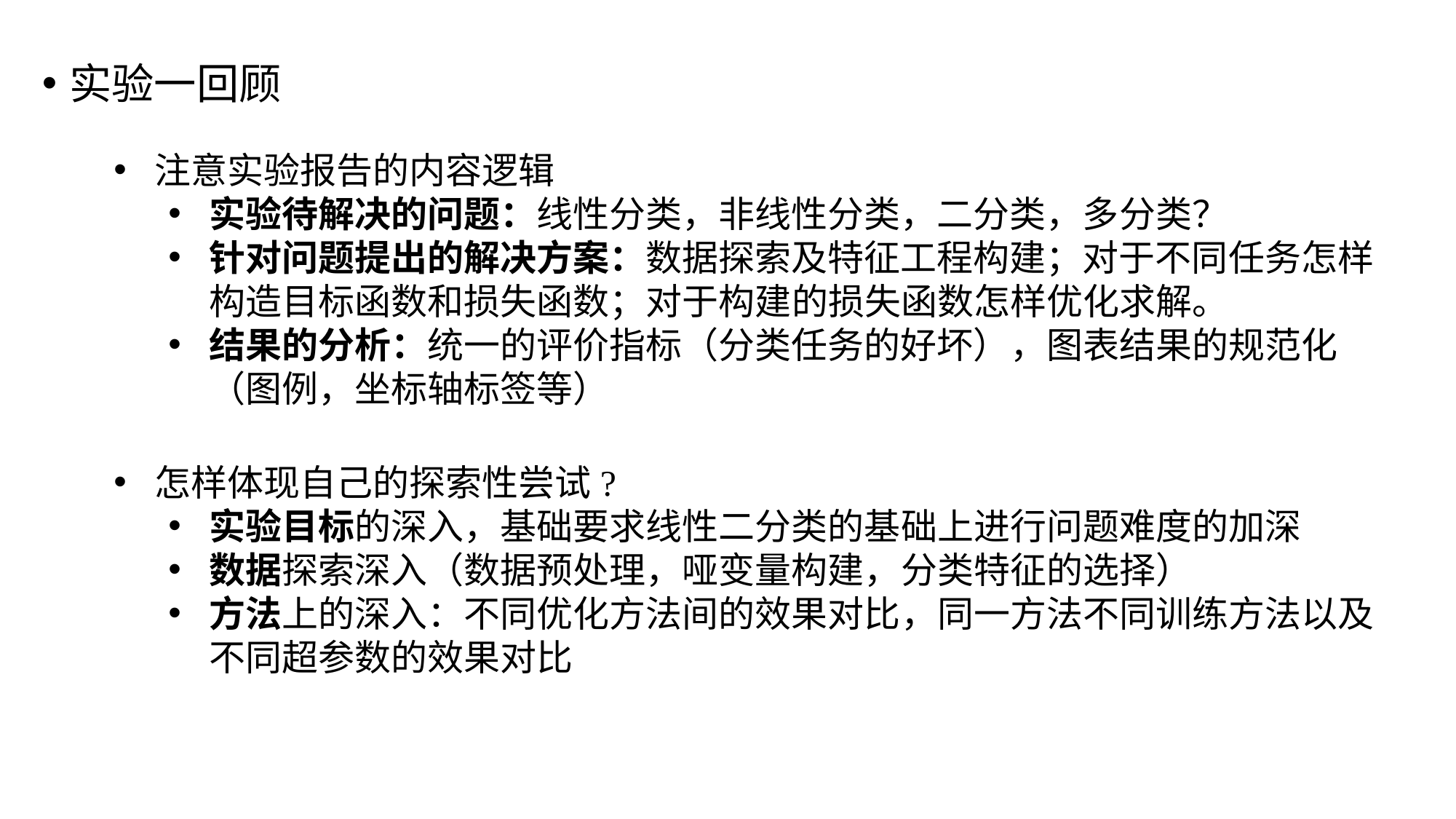

实验一回顾
注意实验报告的内容逻辑
实验待解决的问题：线性分类，非线性分类，二分类，多分类？
针对问题提出的解决方案：数据探索及特征工程构建；对于不同任务怎样构造目标函数和损失函数；对于构建的损失函数怎样优化求解。
结果的分析：统一的评价指标（分类任务的好坏），图表结果的规范化（图例，坐标轴标签等）
怎样体现自己的探索性尝试?
实验目标的深入，基础要求线性二分类的基础上进行问题难度的加深
数据探索深入（数据预处理，哑变量构建，分类特征的选择）
方法上的深入：不同优化方法间的效果对比，同一方法不同训练方法以及不同超参数的效果对比